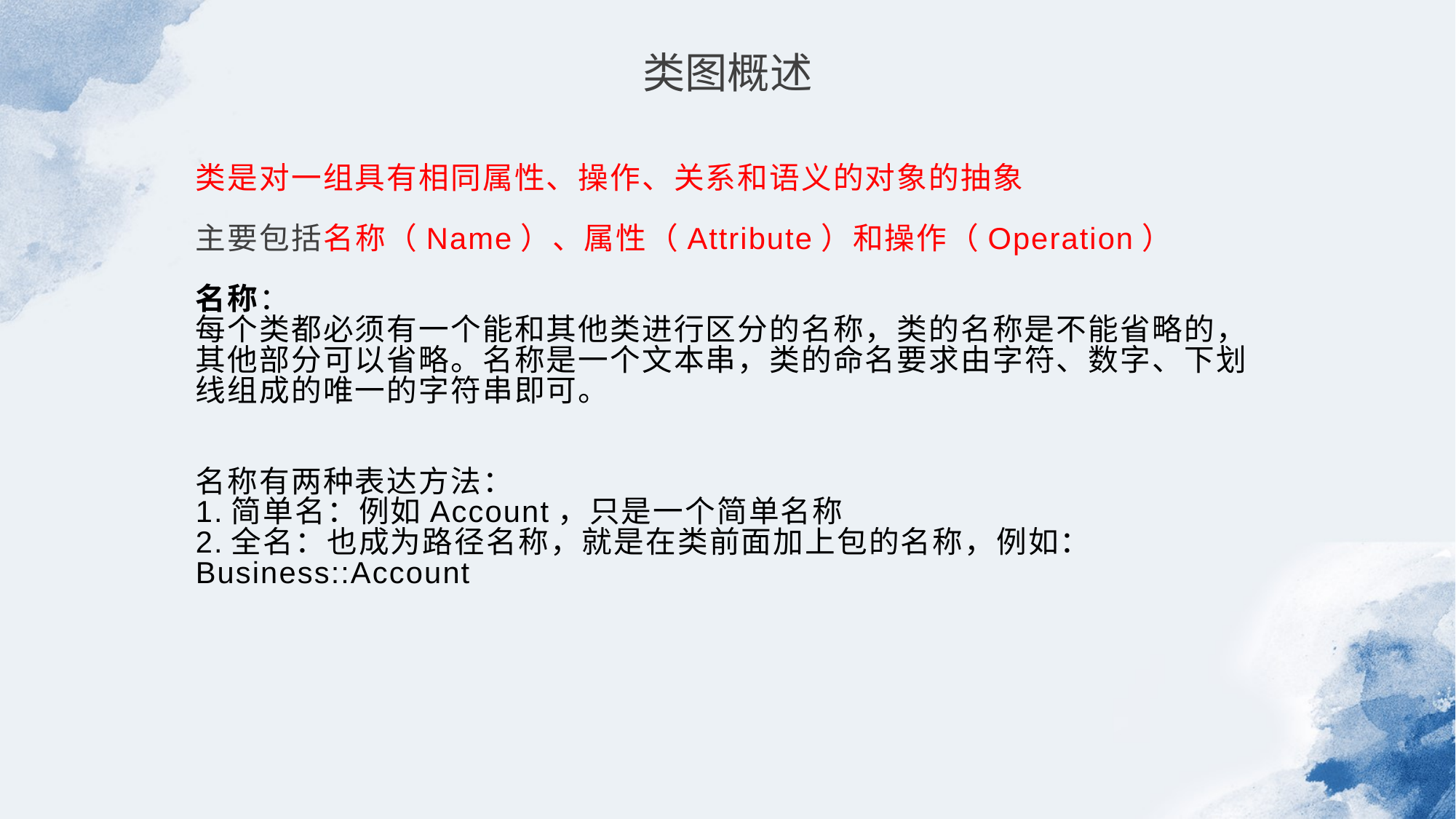

类图概述
类是对一组具有相同属性、操作、关系和语义的对象的抽象

主要包括名称（Name）、属性（Attribute）和操作（Operation）

名称：
每个类都必须有一个能和其他类进行区分的名称，类的名称是不能省略的，其他部分可以省略。名称是一个文本串，类的命名要求由字符、数字、下划线组成的唯一的字符串即可。

名称有两种表达方法：
1.简单名：例如Account，只是一个简单名称
2.全名：也成为路径名称，就是在类前面加上包的名称，例如：Business::Account